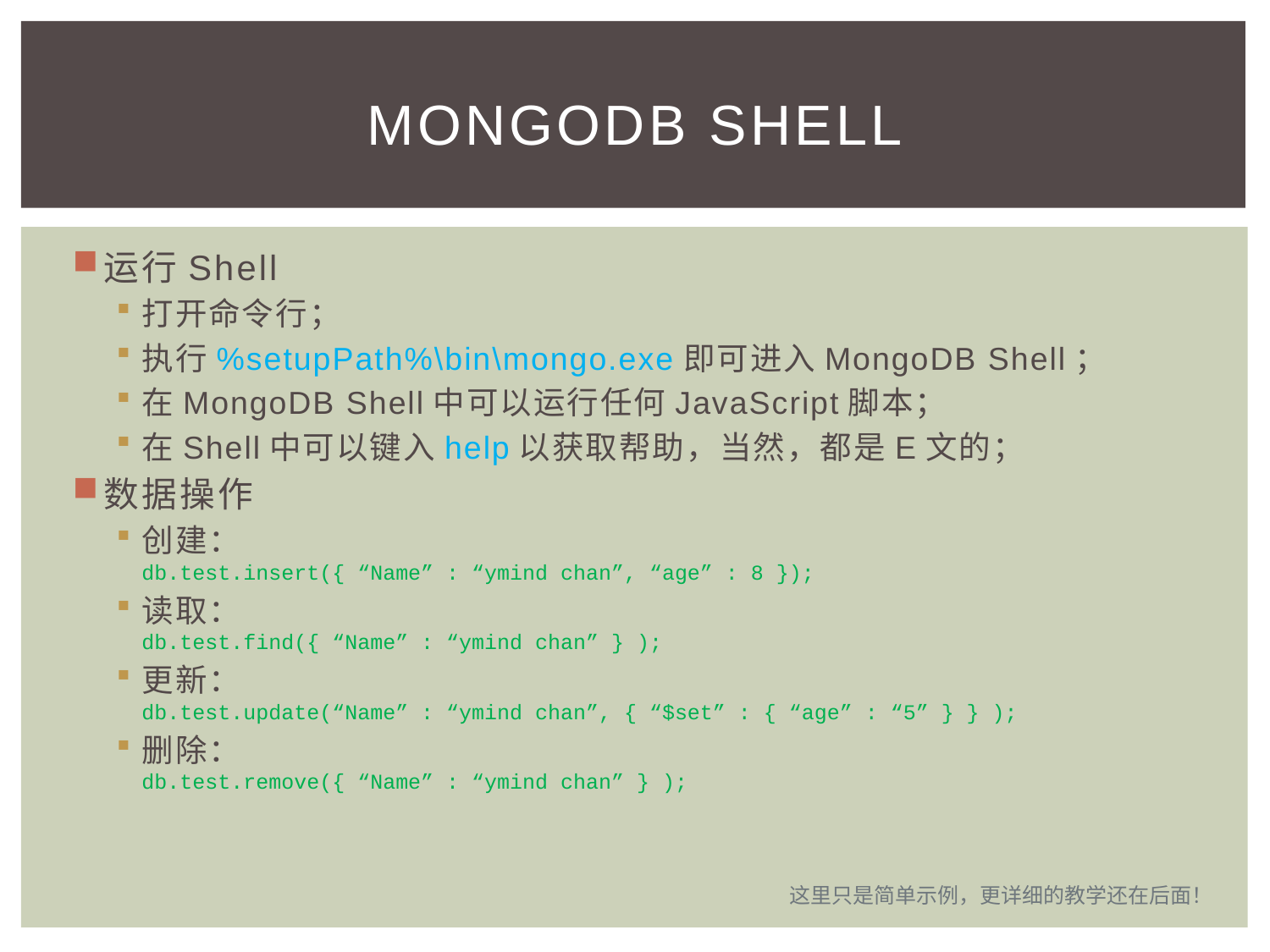

# MongoDB Shell
运行Shell
打开命令行；
执行%setupPath%\bin\mongo.exe即可进入MongoDB Shell；
在MongoDB Shell中可以运行任何JavaScript脚本；
在Shell中可以键入help以获取帮助，当然，都是E文的；
数据操作
创建：
db.test.insert({ “Name” : “ymind chan”, “age” : 8 });
读取：
db.test.find({ “Name” : “ymind chan” } );
更新：
db.test.update(“Name” : “ymind chan”, { “$set” : { “age” : “5” } } );
删除：
db.test.remove({ “Name” : “ymind chan” } );
这里只是简单示例，更详细的教学还在后面！